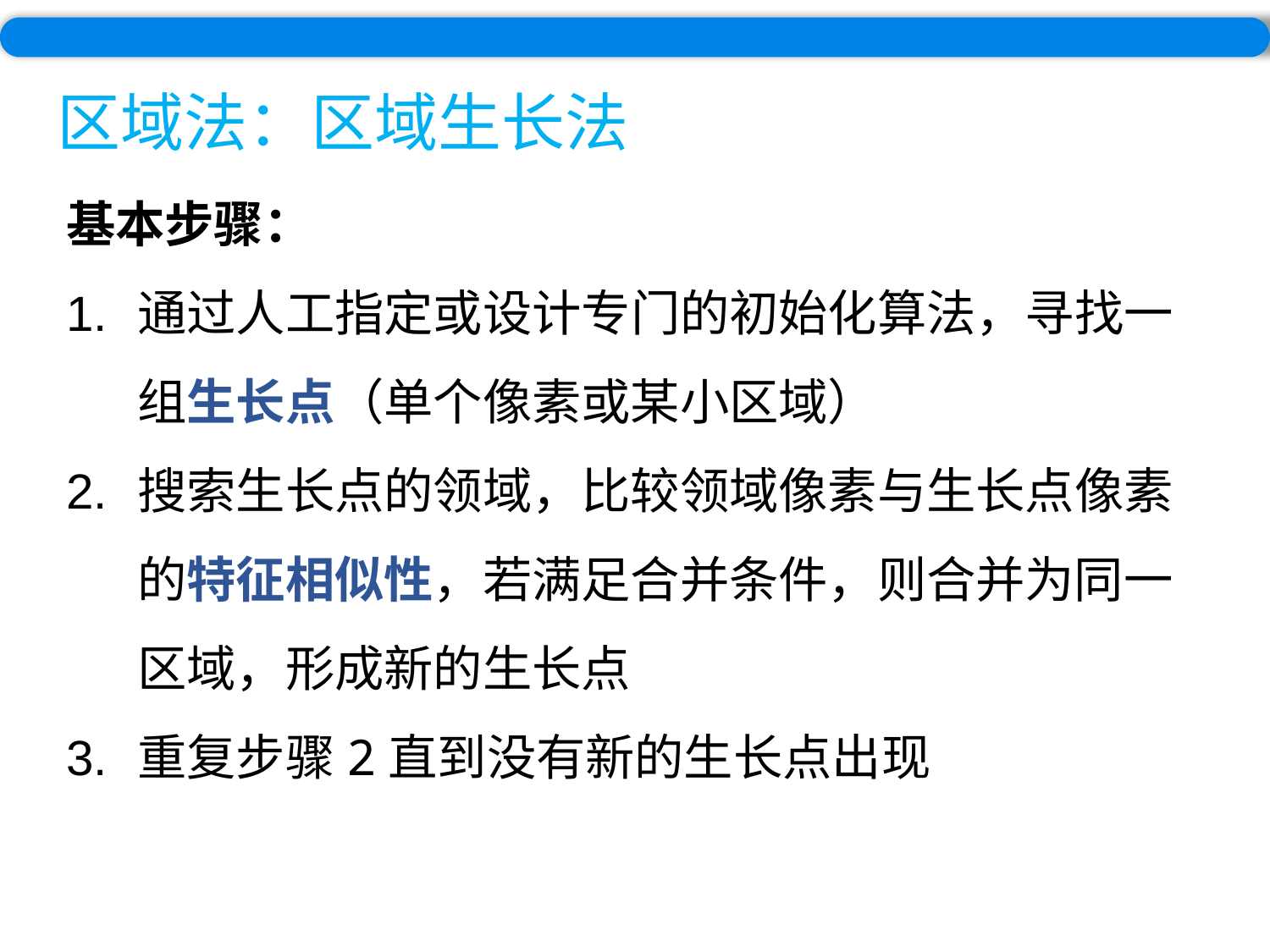

区域法：区域生长法
基本步骤：
通过人工指定或设计专门的初始化算法，寻找一组生长点（单个像素或某小区域）
搜索生长点的领域，比较领域像素与生长点像素的特征相似性，若满足合并条件，则合并为同一区域，形成新的生长点
重复步骤2直到没有新的生长点出现